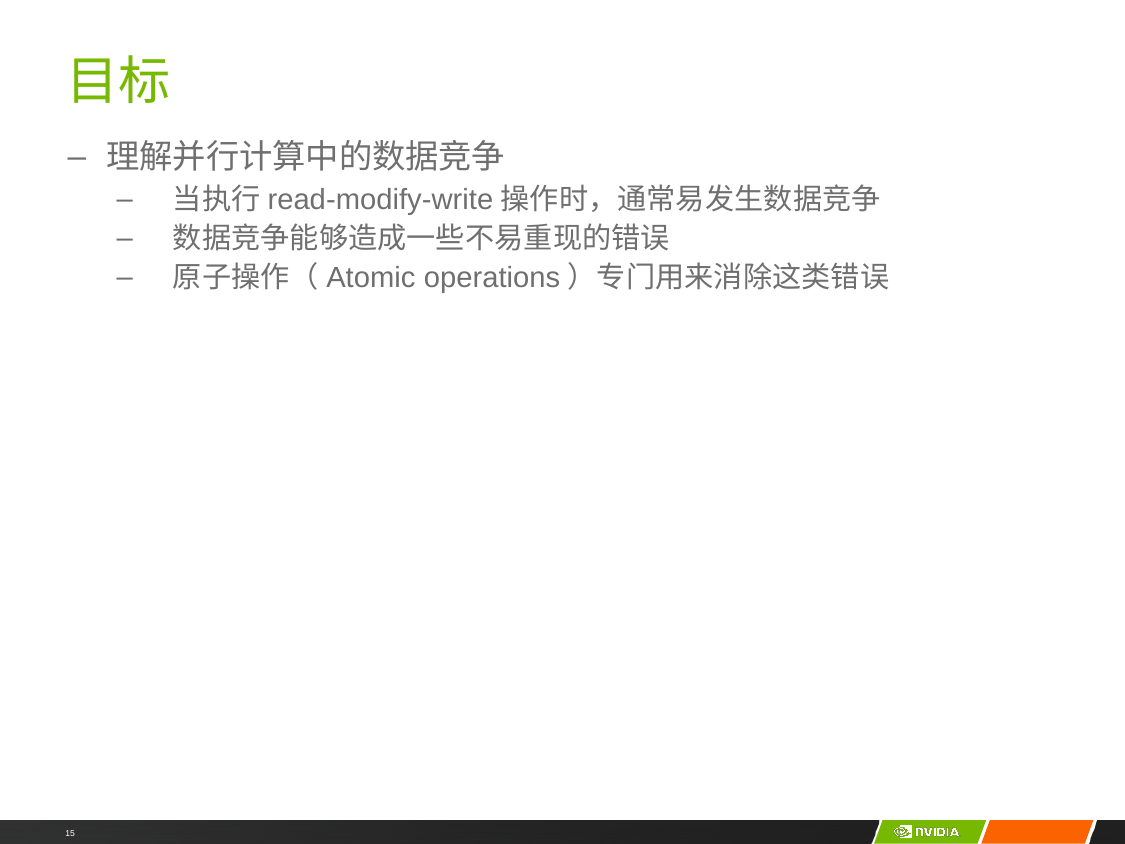

# 目标
理解并行计算中的数据竞争
当执行read-modify-write操作时，通常易发生数据竞争
数据竞争能够造成一些不易重现的错误
原子操作（Atomic operations）专门用来消除这类错误